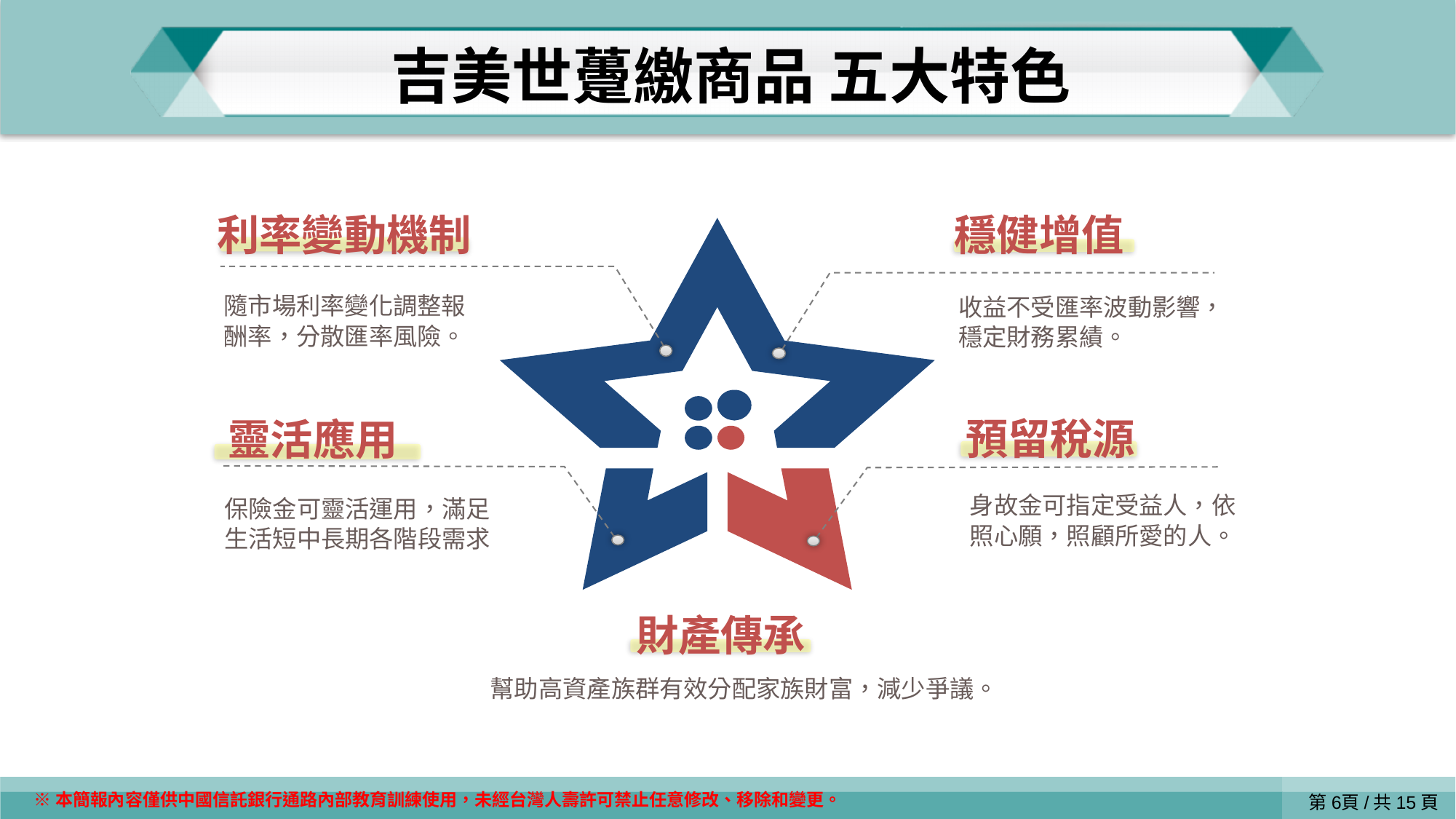

# 吉美世躉繳商品 五大特色
利率變動機制

穩健增值

隨市場利率變化調整報酬率，分散匯率風險。
收益不受匯率波動影響，穩定財務累績。
預留稅源
靈活應用

身故金可指定受益人，依照心願，照顧所愛的人。
保險金可靈活運用，滿足生活短中長期各階段需求
財產傳承

幫助高資產族群有效分配家族財富，減少爭議。